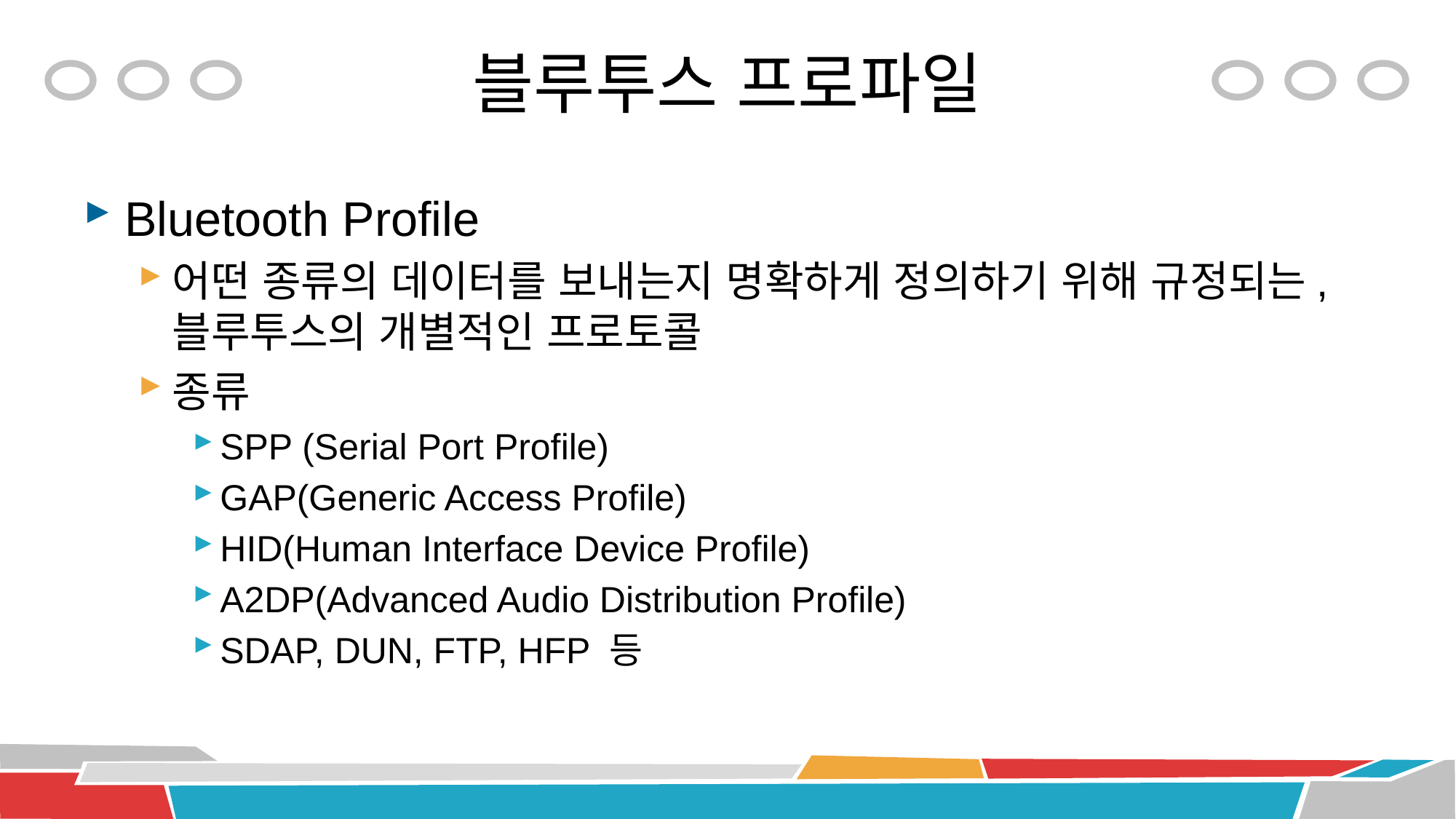

# 블루투스 프로파일
Bluetooth Profile
어떤 종류의 데이터를 보내는지 명확하게 정의하기 위해 규정되는, 블루투스의 개별적인 프로토콜
종류
SPP (Serial Port Profile)
GAP(Generic Access Profile)
HID(Human Interface Device Profile)
A2DP(Advanced Audio Distribution Profile)
SDAP, DUN, FTP, HFP 등